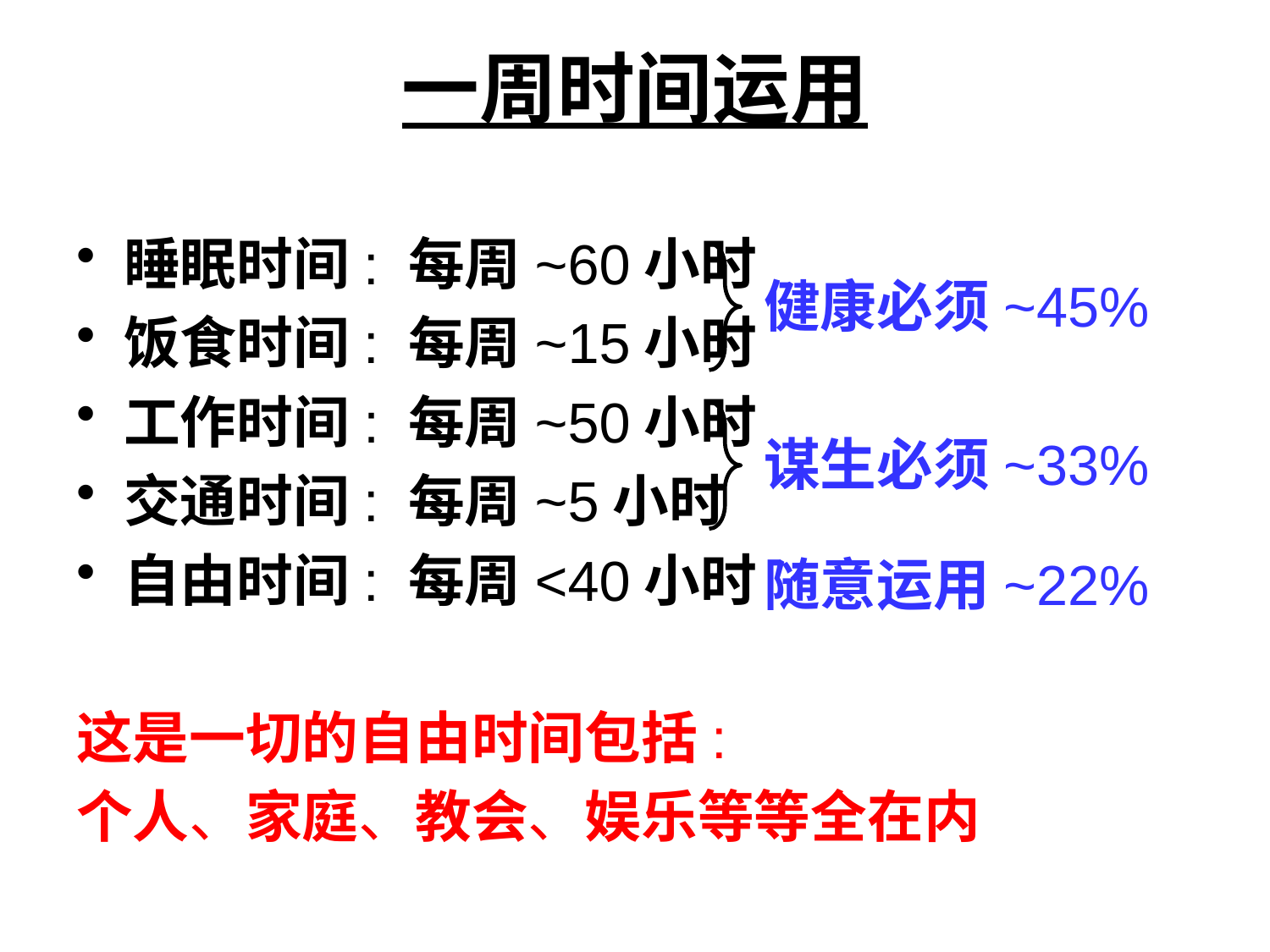

# 一周时间运用
睡眠时间: 每周~60小时
饭食时间: 每周~15小时
工作时间: 每周~50小时
交通时间: 每周~5小时
自由时间: 每周<40小时

这是一切的自由时间包括:
个人、家庭、教会、娱乐等等全在内

健康必须~45%

谋生必须~33%
随意运用~22%